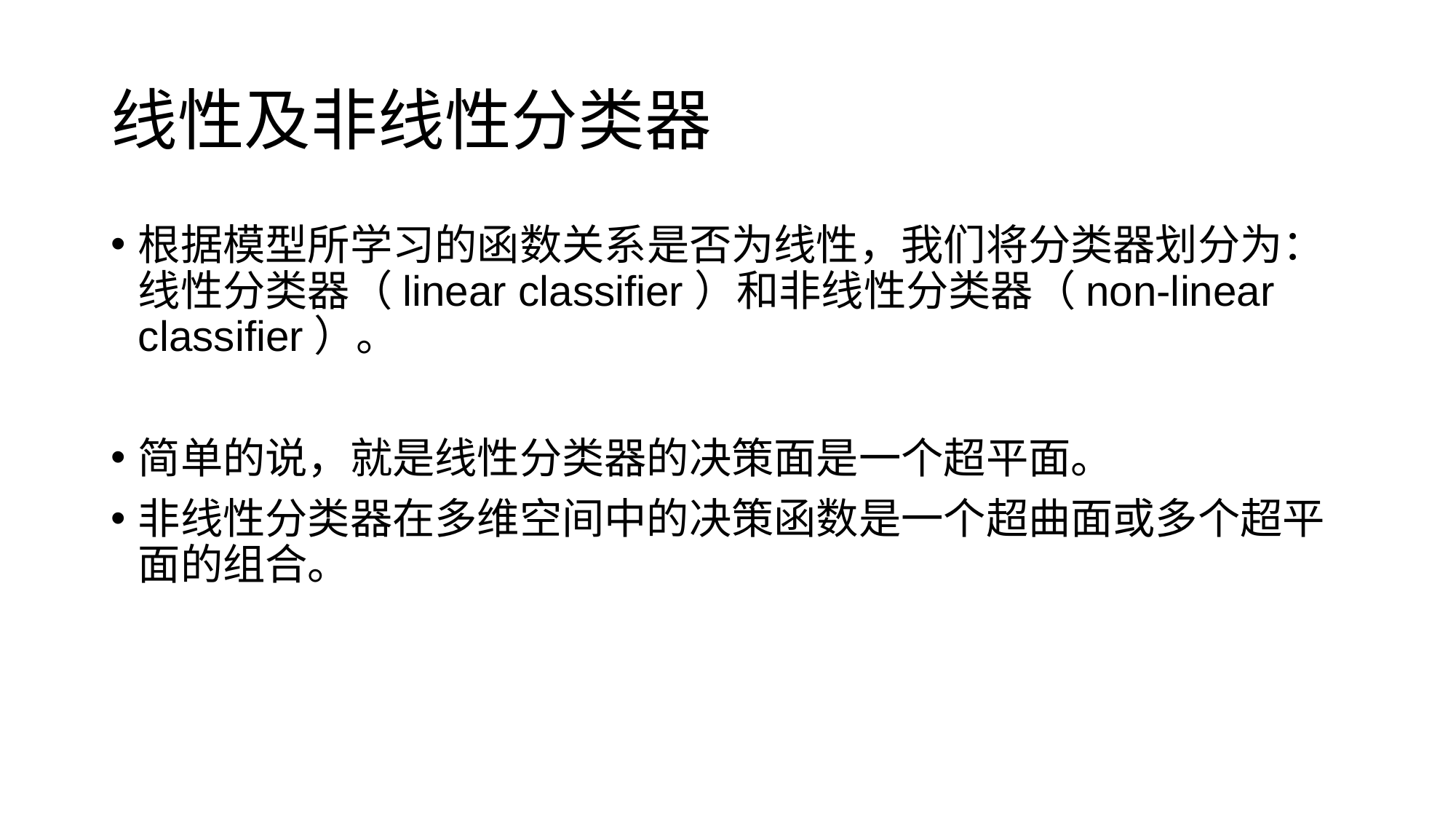

# 线性及非线性分类器
根据模型所学习的函数关系是否为线性，我们将分类器划分为：线性分类器（linear classifier）和非线性分类器（non-linear classifier）。

简单的说，就是线性分类器的决策面是一个超平面。
非线性分类器在多维空间中的决策函数是一个超曲面或多个超平面的组合。